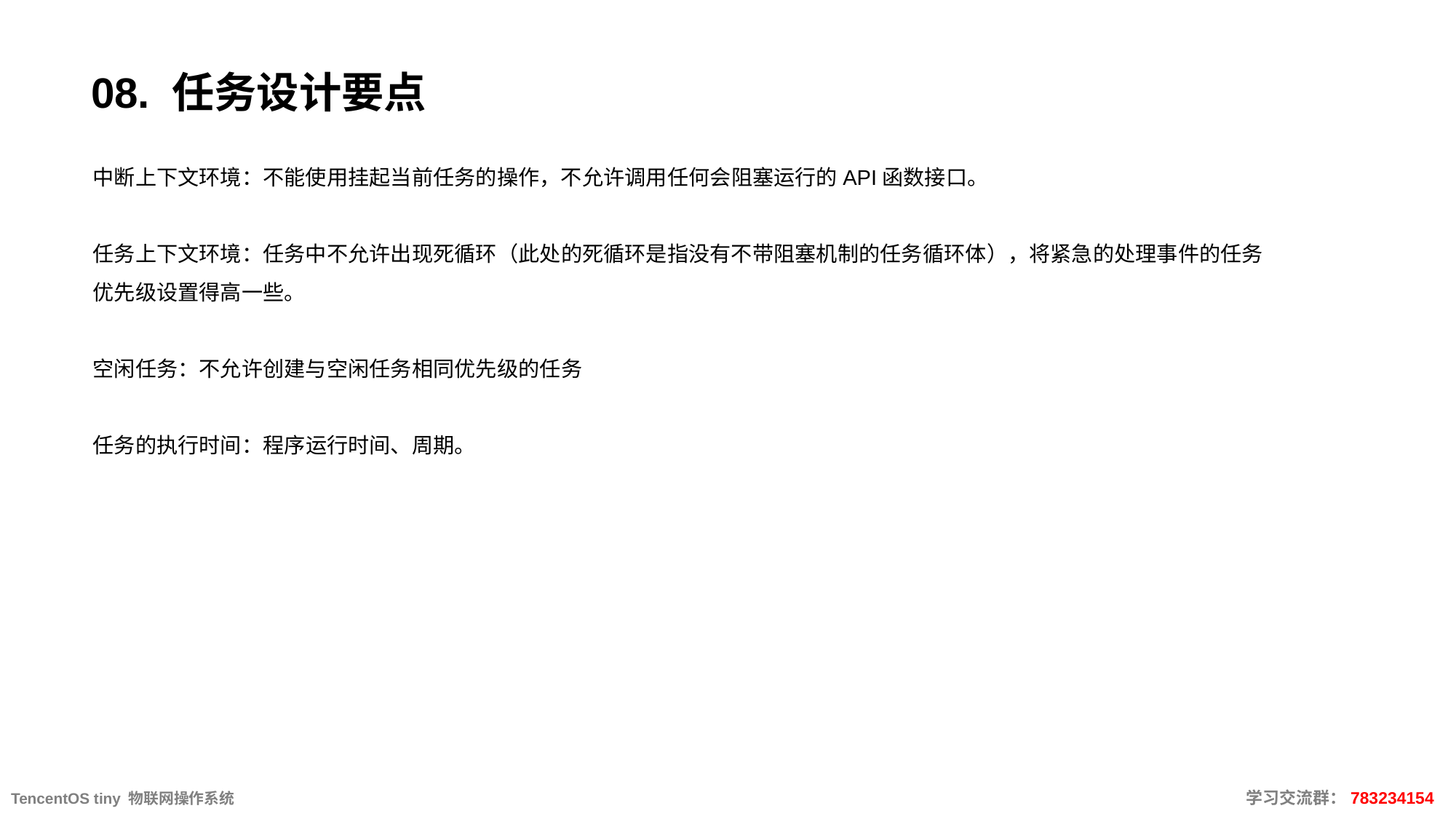

# 08. 任务设计要点
中断上下文环境：不能使用挂起当前任务的操作，不允许调用任何会阻塞运行的API函数接口。

任务上下文环境：任务中不允许出现死循环（此处的死循环是指没有不带阻塞机制的任务循环体），将紧急的处理事件的任务优先级设置得高一些。

空闲任务：不允许创建与空闲任务相同优先级的任务

任务的执行时间：程序运行时间、周期。

TencentOS tiny 物联网操作系统									          学习交流群：783234154